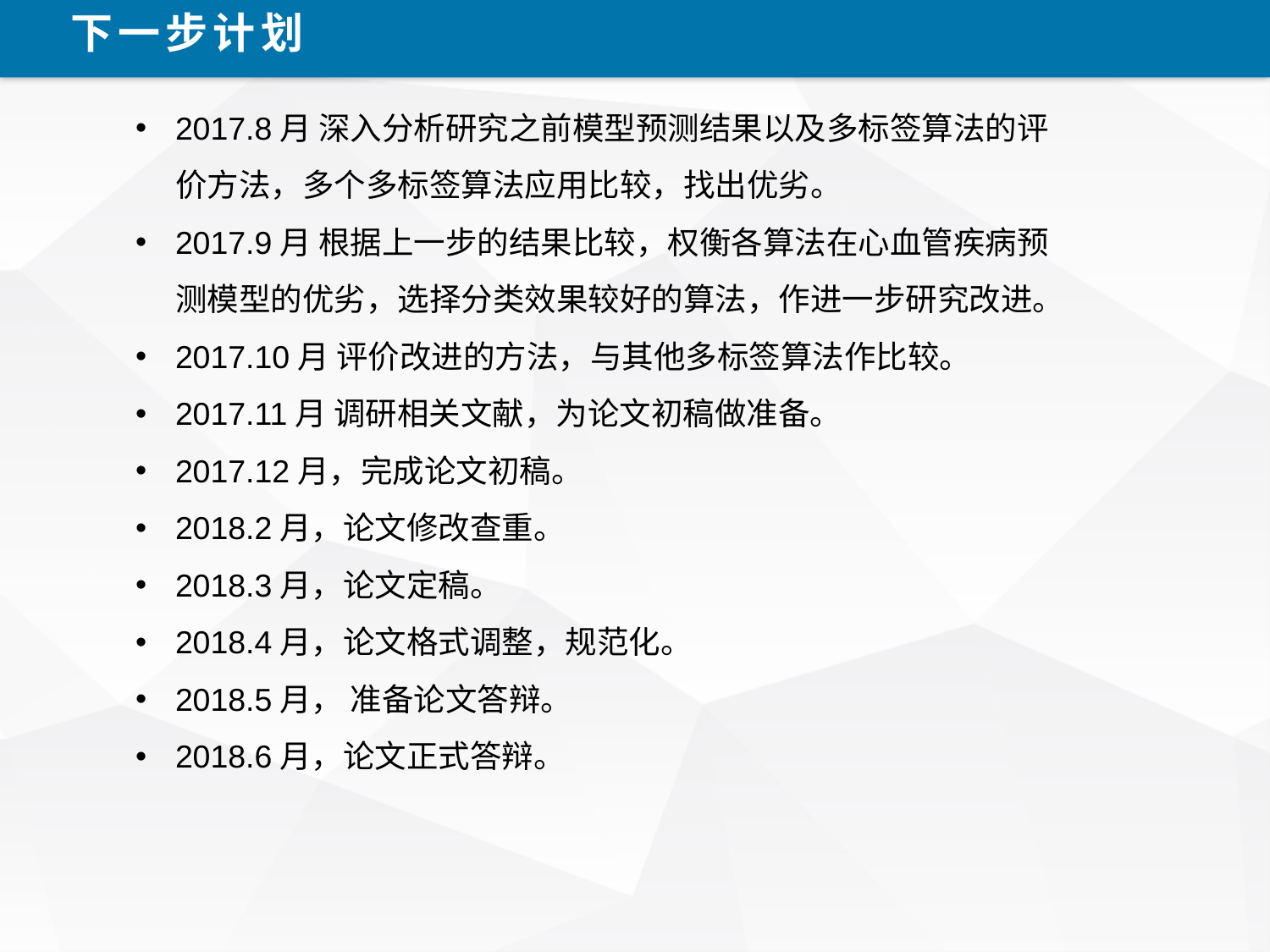

下一步计划
2017.8月 深入分析研究之前模型预测结果以及多标签算法的评价方法，多个多标签算法应用比较，找出优劣。
2017.9月 根据上一步的结果比较，权衡各算法在心血管疾病预测模型的优劣，选择分类效果较好的算法，作进一步研究改进。
2017.10月 评价改进的方法，与其他多标签算法作比较。
2017.11月 调研相关文献，为论文初稿做准备。
2017.12月，完成论文初稿。
2018.2月，论文修改查重。
2018.3月，论文定稿。
2018.4月，论文格式调整，规范化。
2018.5月， 准备论文答辩。
2018.6月，论文正式答辩。